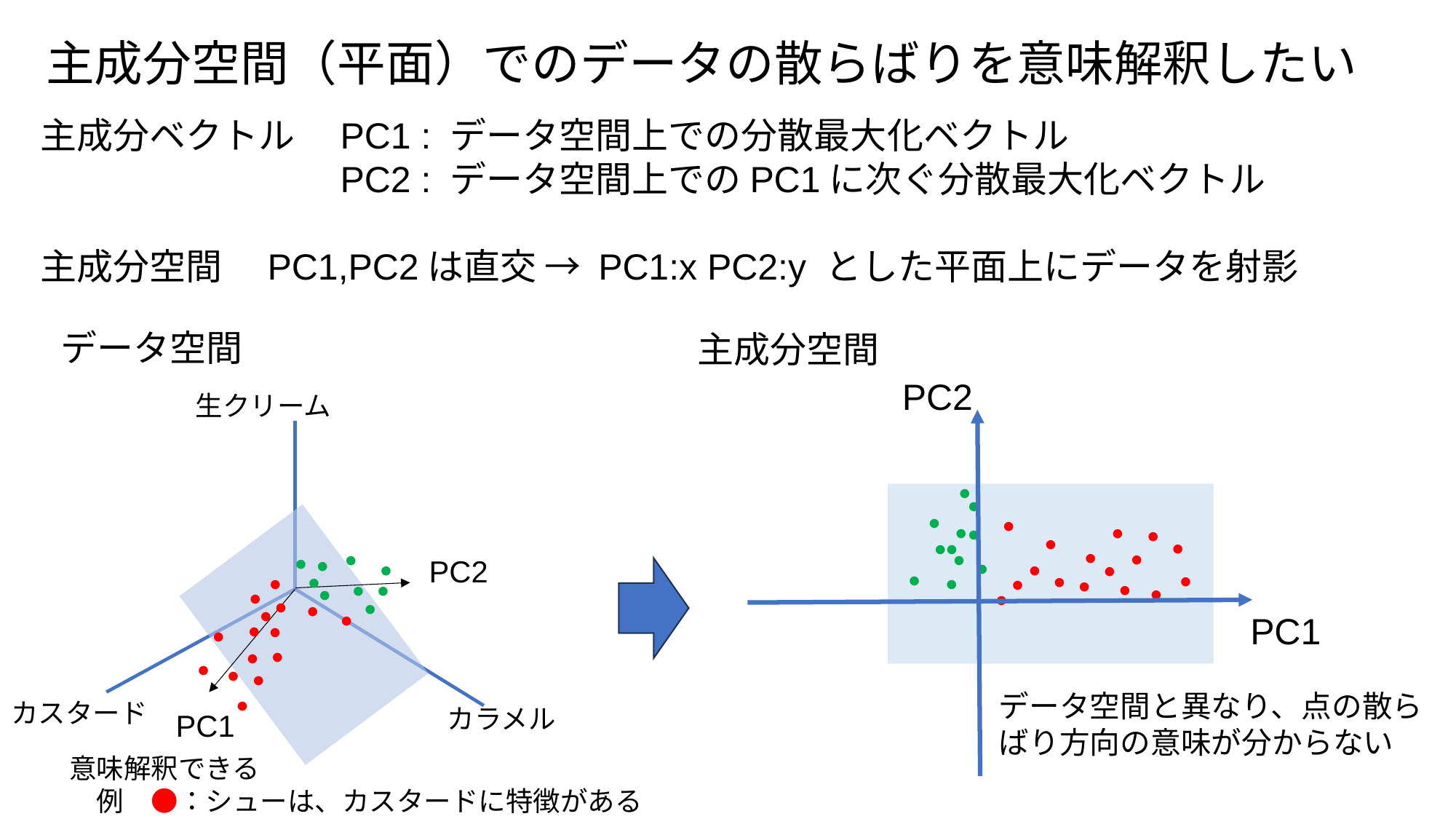

主成分空間（平面）でのデータの散らばりを意味解釈したい
主成分ベクトル　PC1 : データ空間上での分散最大化ベクトル
　　　　　　　　PC2 : データ空間上でのPC1に次ぐ分散最大化ベクトル

主成分空間　PC1,PC2は直交 → PC1:x PC2:y とした平面上にデータを射影
データ空間
主成分空間
PC2
生クリーム
●

●
●
●
●
●
●
●
●

●
●
●
●
●
●
●
PC2
●
●
●
●
●
●

●
●
●
●
●
●
●
●
●
●
●
●
●
●
●
●
●
●
●
PC1
●
●
●
●
●
●
●
●
●
データ空間と異なり、点の散らばり方向の意味が分からない
●
カスタード
PC1
カラメル
意味解釈できる
　例　●：シューは、カスタードに特徴がある